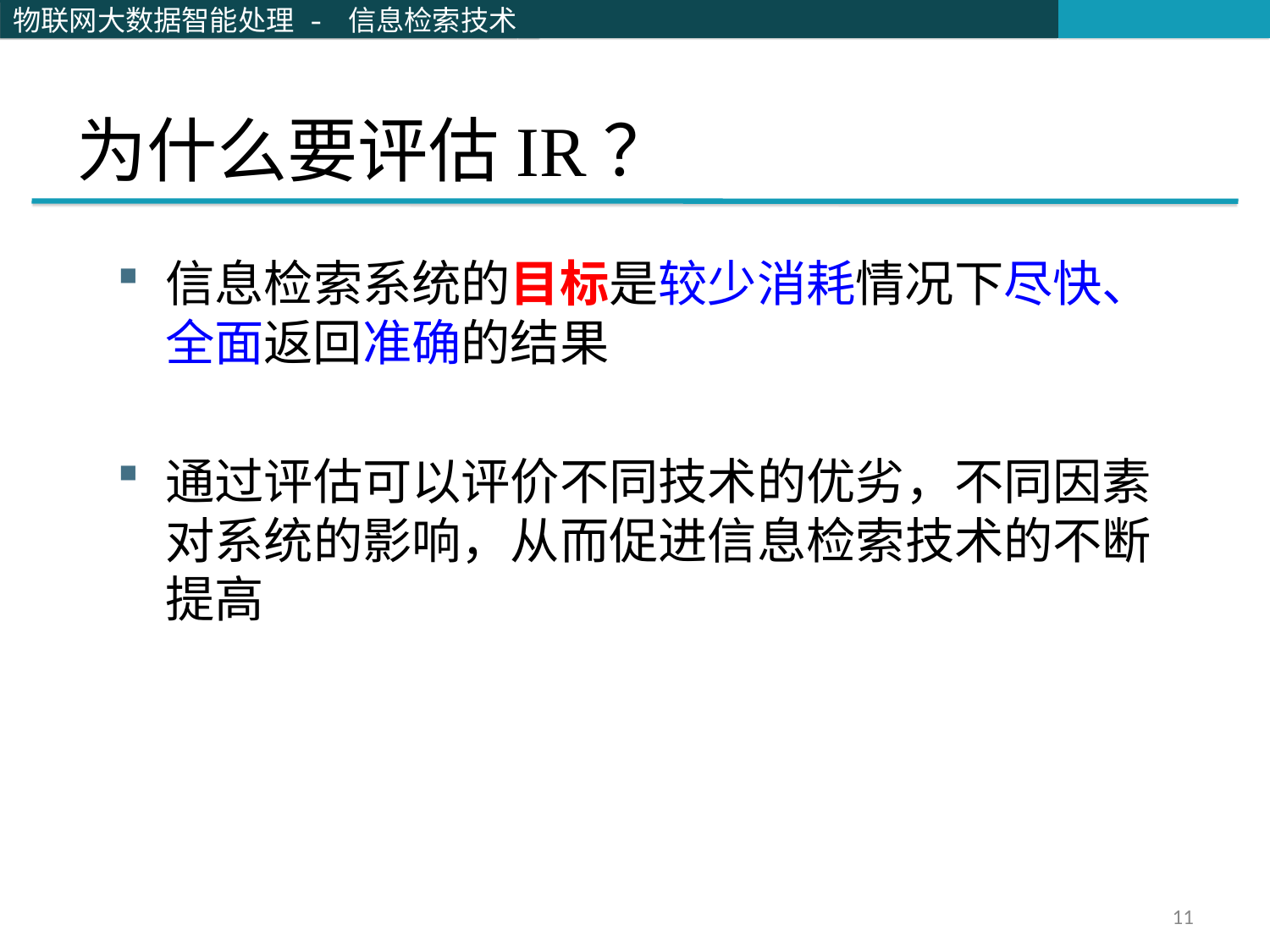

# 为什么要评估IR？
信息检索系统的目标是较少消耗情况下尽快、全面返回准确的结果

通过评估可以评价不同技术的优劣，不同因素对系统的影响，从而促进信息检索技术的不断提高
11